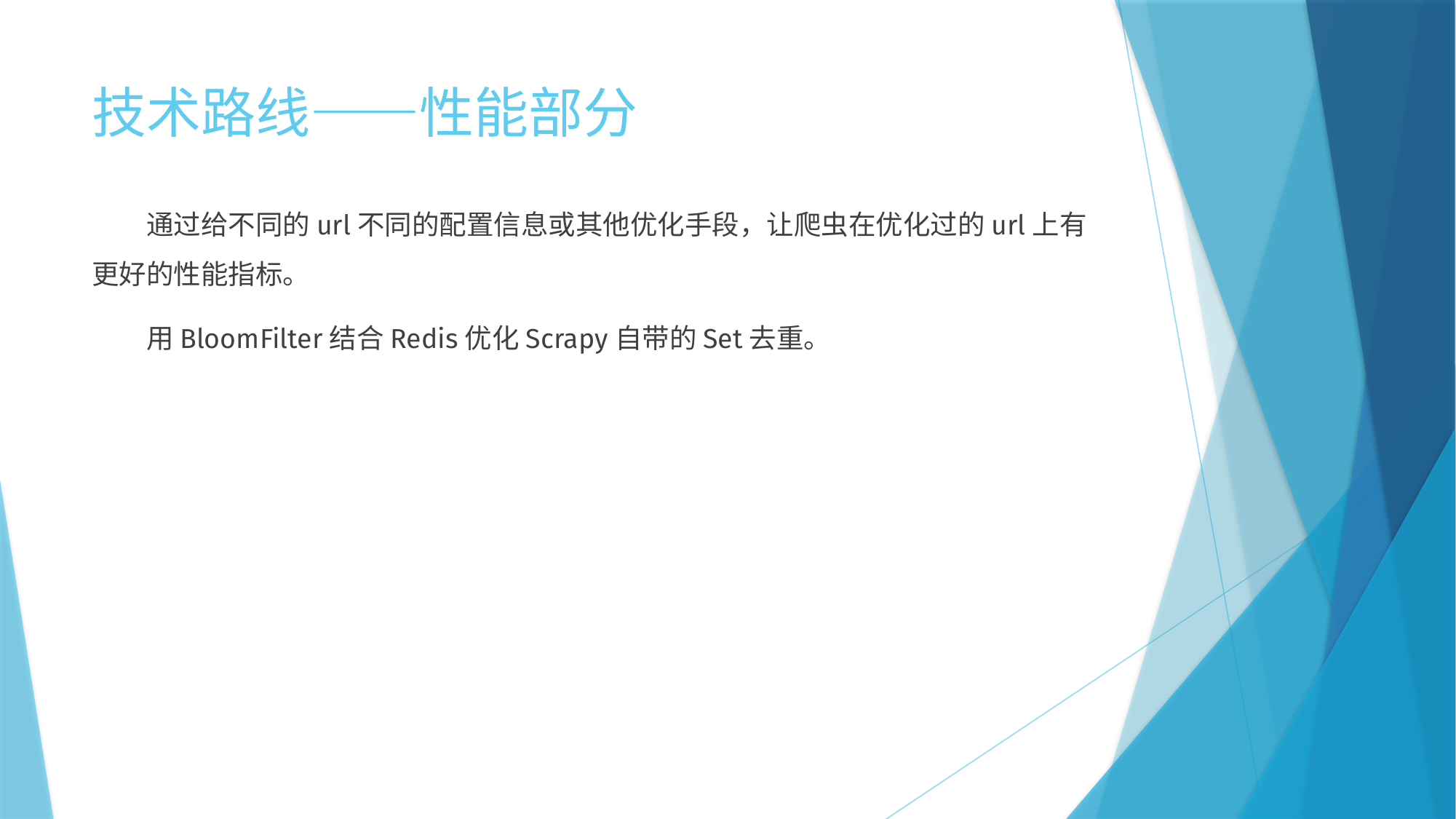

# 技术路线——性能部分
通过给不同的url不同的配置信息或其他优化手段，让爬虫在优化过的url上有更好的性能指标。
用BloomFilter结合Redis优化Scrapy自带的Set去重。